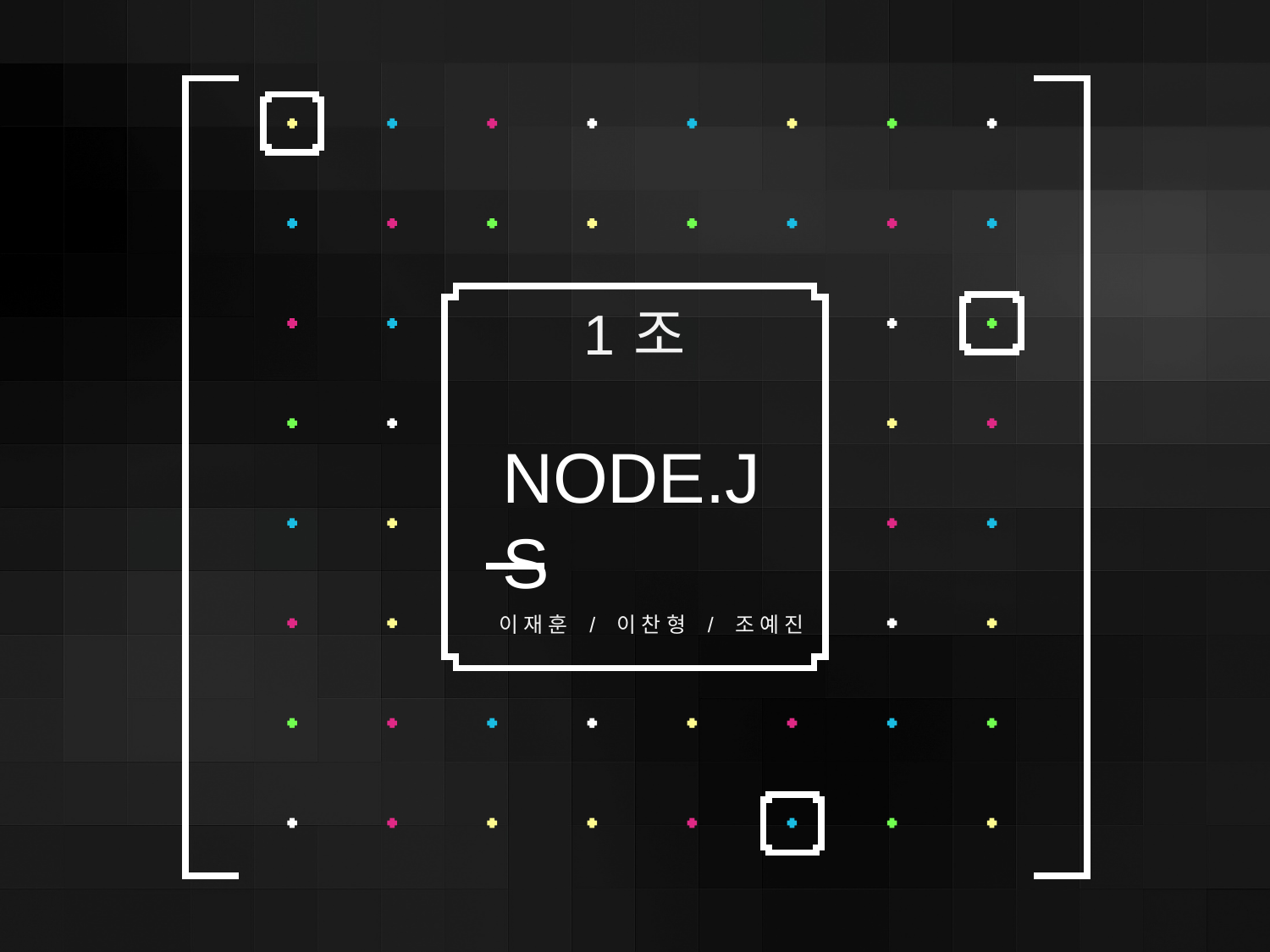

# 1조
NODE.JS
이재훈 / 이찬형 / 조예진